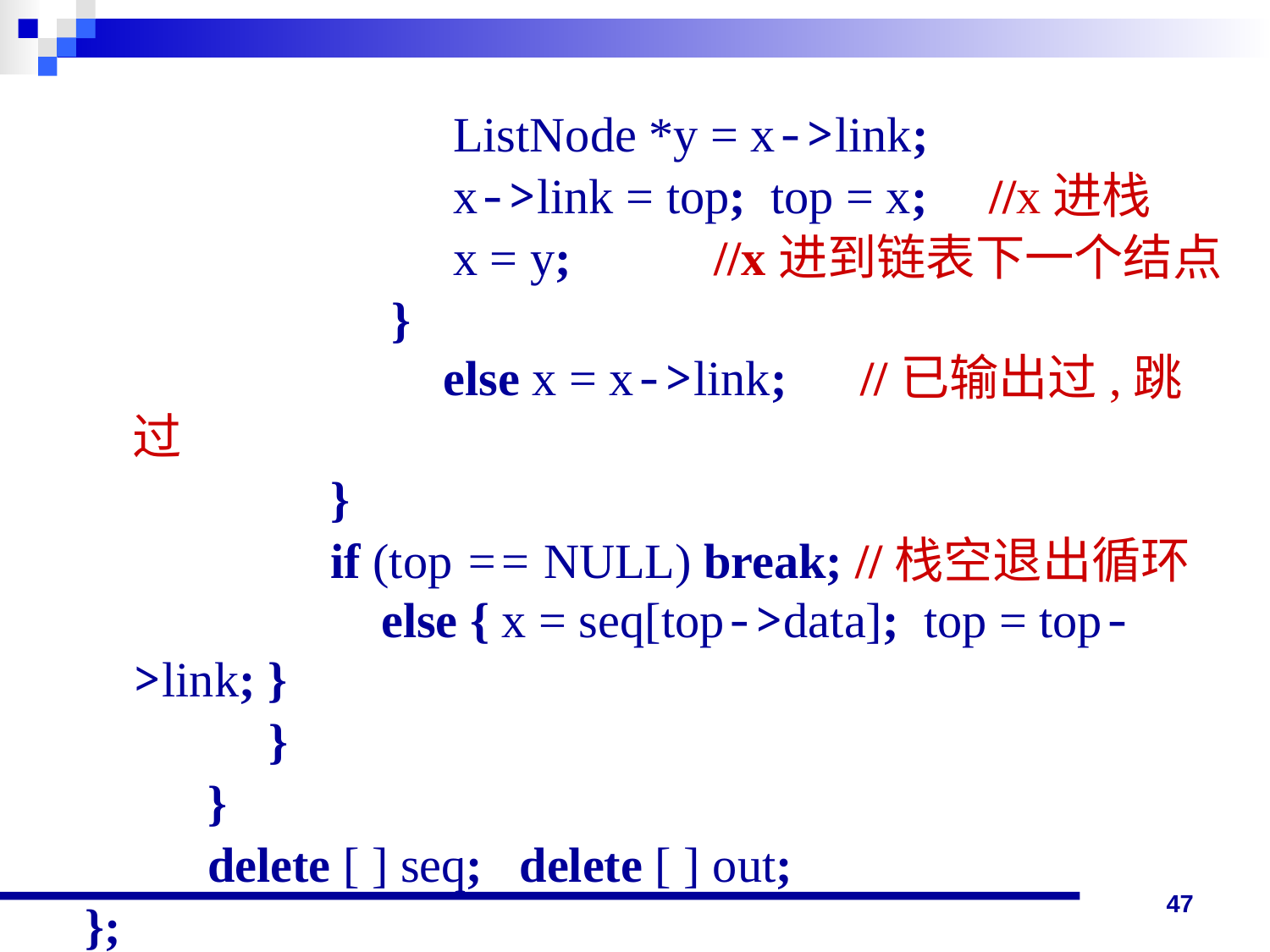

ListNode *y = x->link;
                              x->link = top;  top = x;     //x进栈
                              x = y;	      //x进到链表下一个结点
                         }
	               else x = x->link;      //已输出过,跳过
                    }
                    if (top == NULL) break; //栈空退出循环
	          else { x = seq[top->data];  top = top->link; }
               }
          }
          delete [ ] seq;   delete [ ] out;
};
47